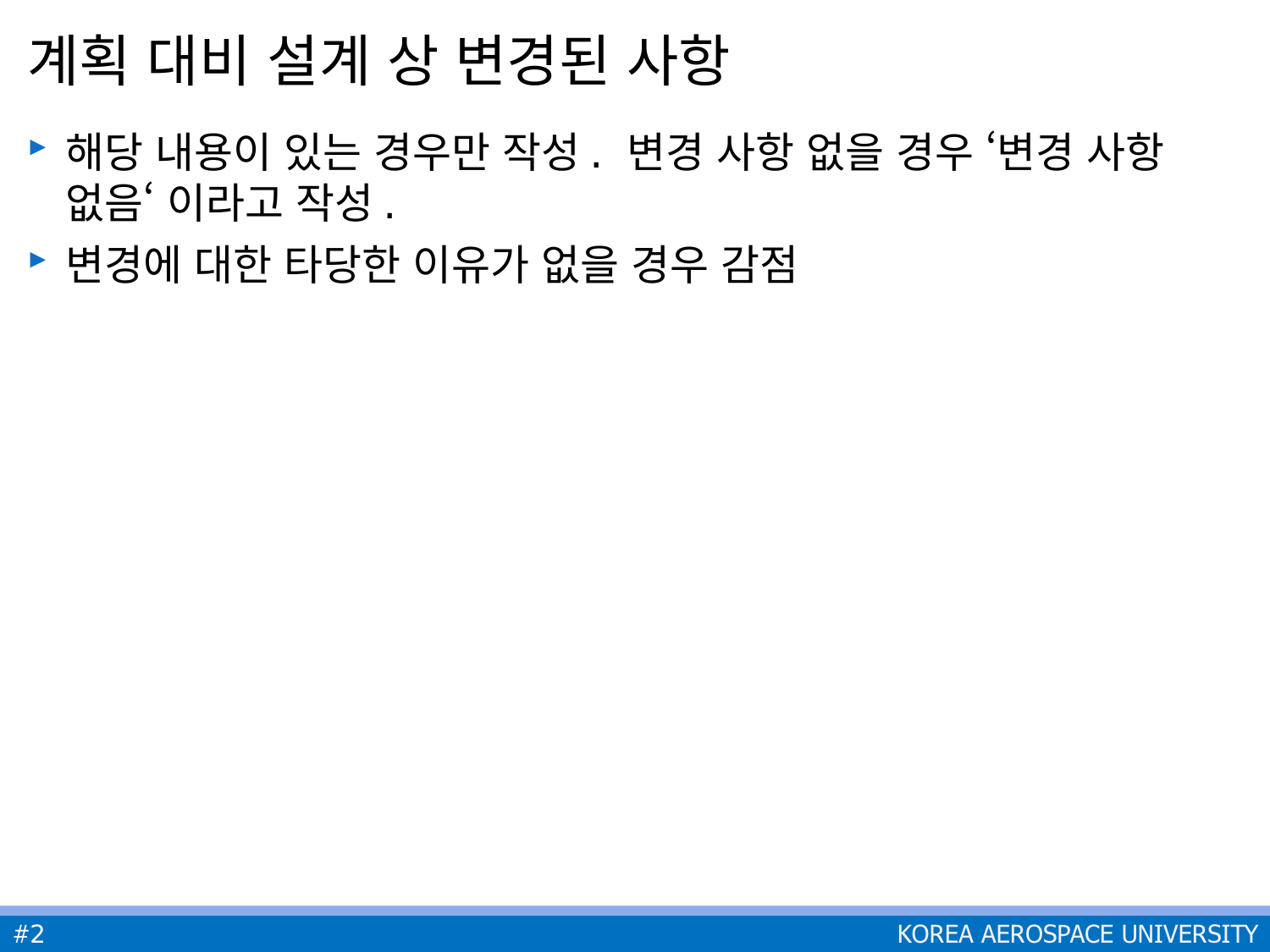

# 계획 대비 설계 상 변경된 사항
해당 내용이 있는 경우만 작성. 변경 사항 없을 경우 ‘변경 사항 없음‘ 이라고 작성.
변경에 대한 타당한 이유가 없을 경우 감점
#2